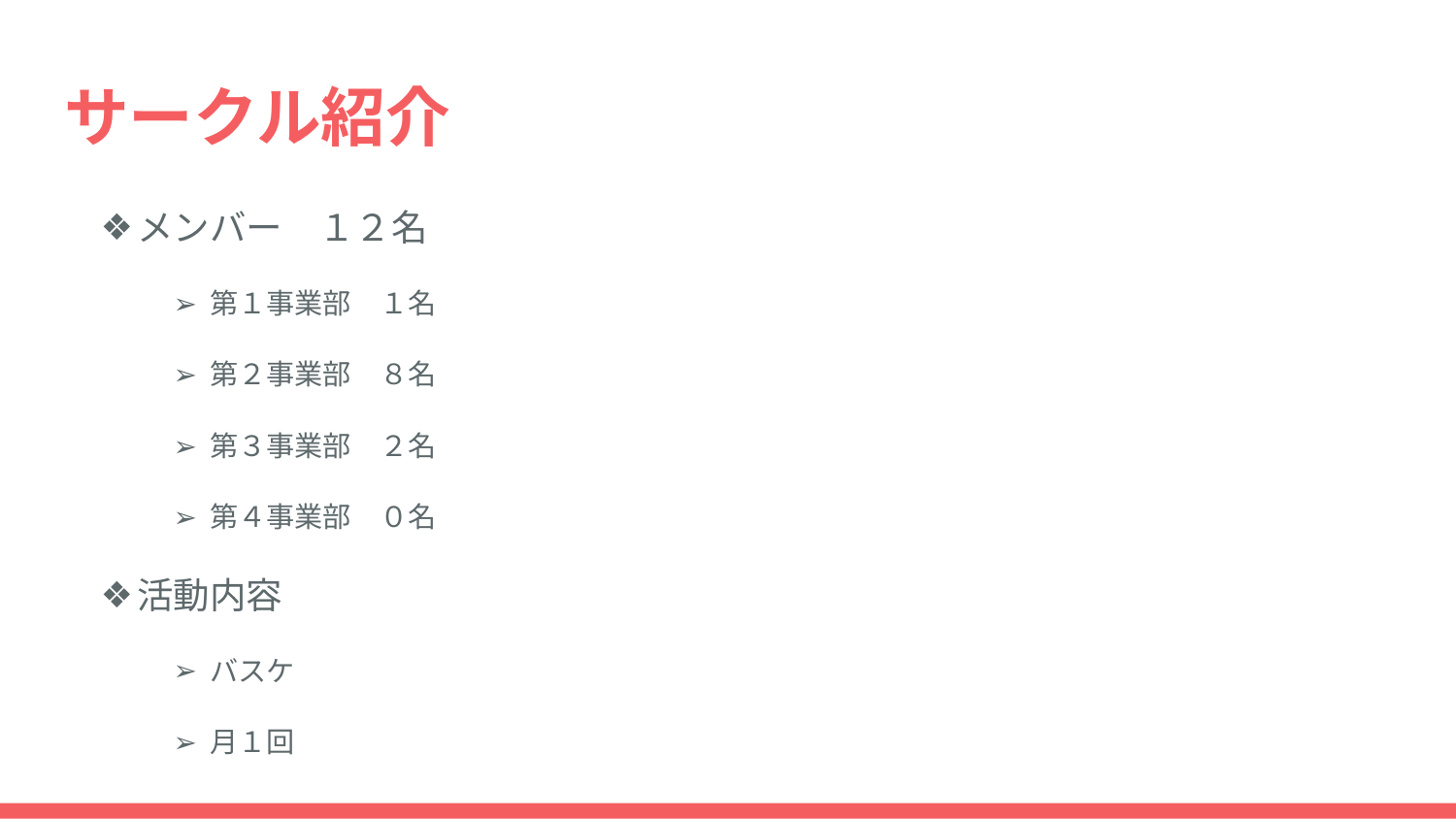

# サークル紹介
メンバー　１２名
第１事業部　１名
第２事業部　８名
第３事業部　２名
第４事業部　０名
活動内容
バスケ
月１回